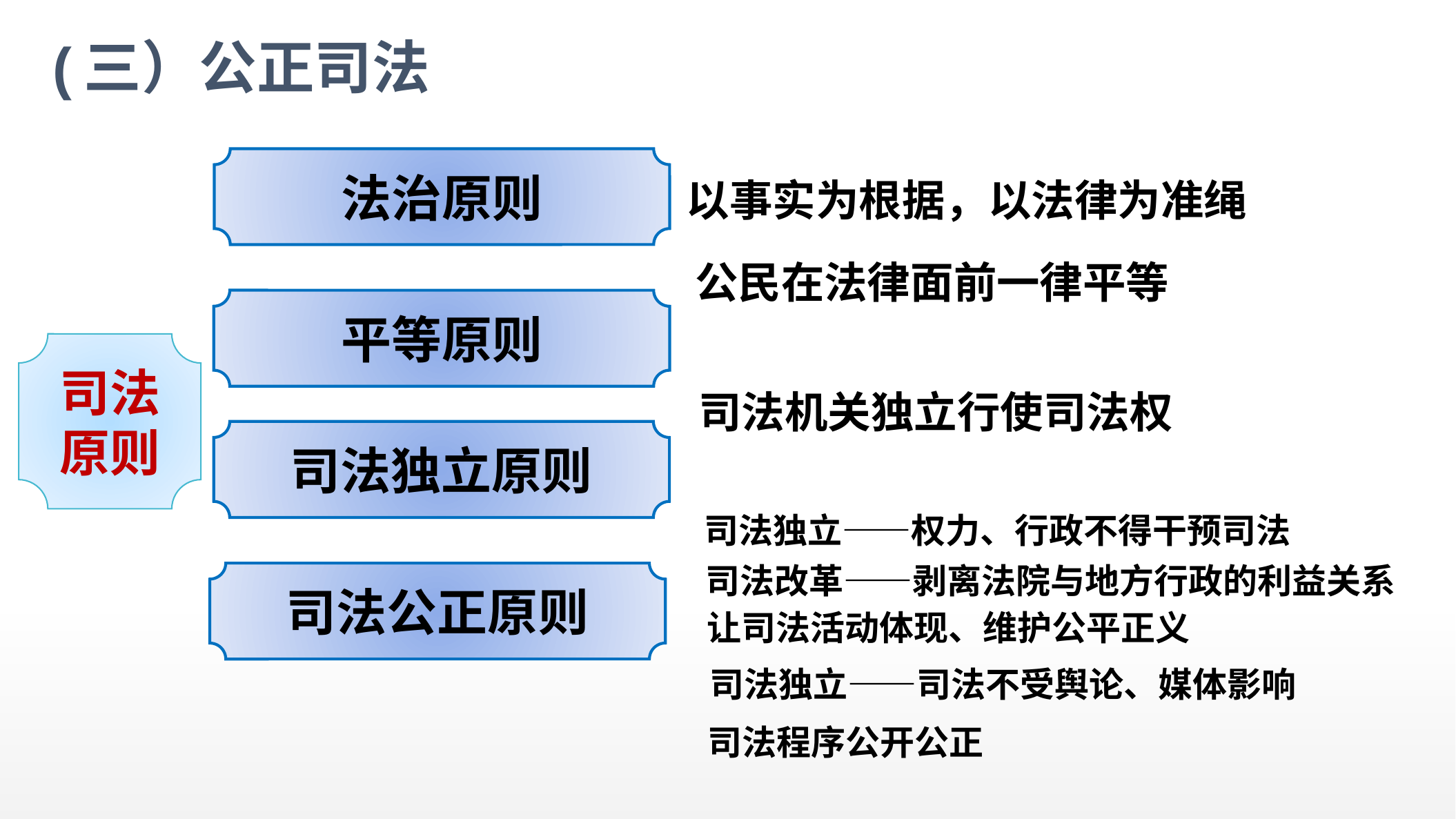

# (三）公正司法
法治原则
以事实为根据，以法律为准绳
公民在法律面前一律平等
平等原则
司法原则
司法机关独立行使司法权
司法独立原则
司法独立——权力、行政不得干预司法
司法改革——剥离法院与地方行政的利益关系
司法公正原则
让司法活动体现、维护公平正义
司法独立——司法不受舆论、媒体影响
司法程序公开公正